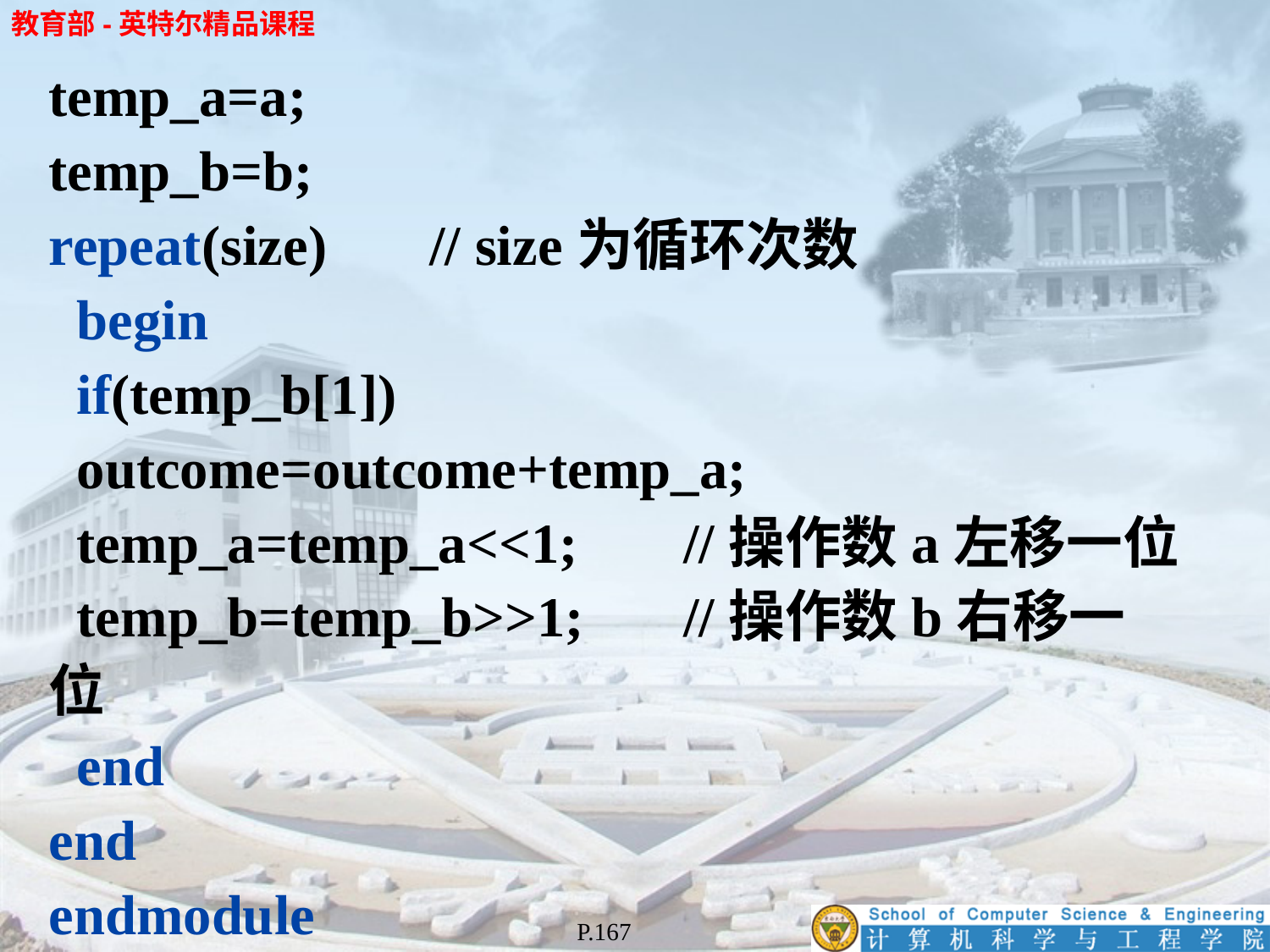

temp_a=a;
temp_b=b;
repeat(size)	// size为循环次数
  begin
  if(temp_b[1])
  outcome=outcome+temp_a;
  temp_a=temp_a<<1;	//操作数a左移一位
  temp_b=temp_b>>1;	//操作数b右移一位
  end
end
endmodule
P.167